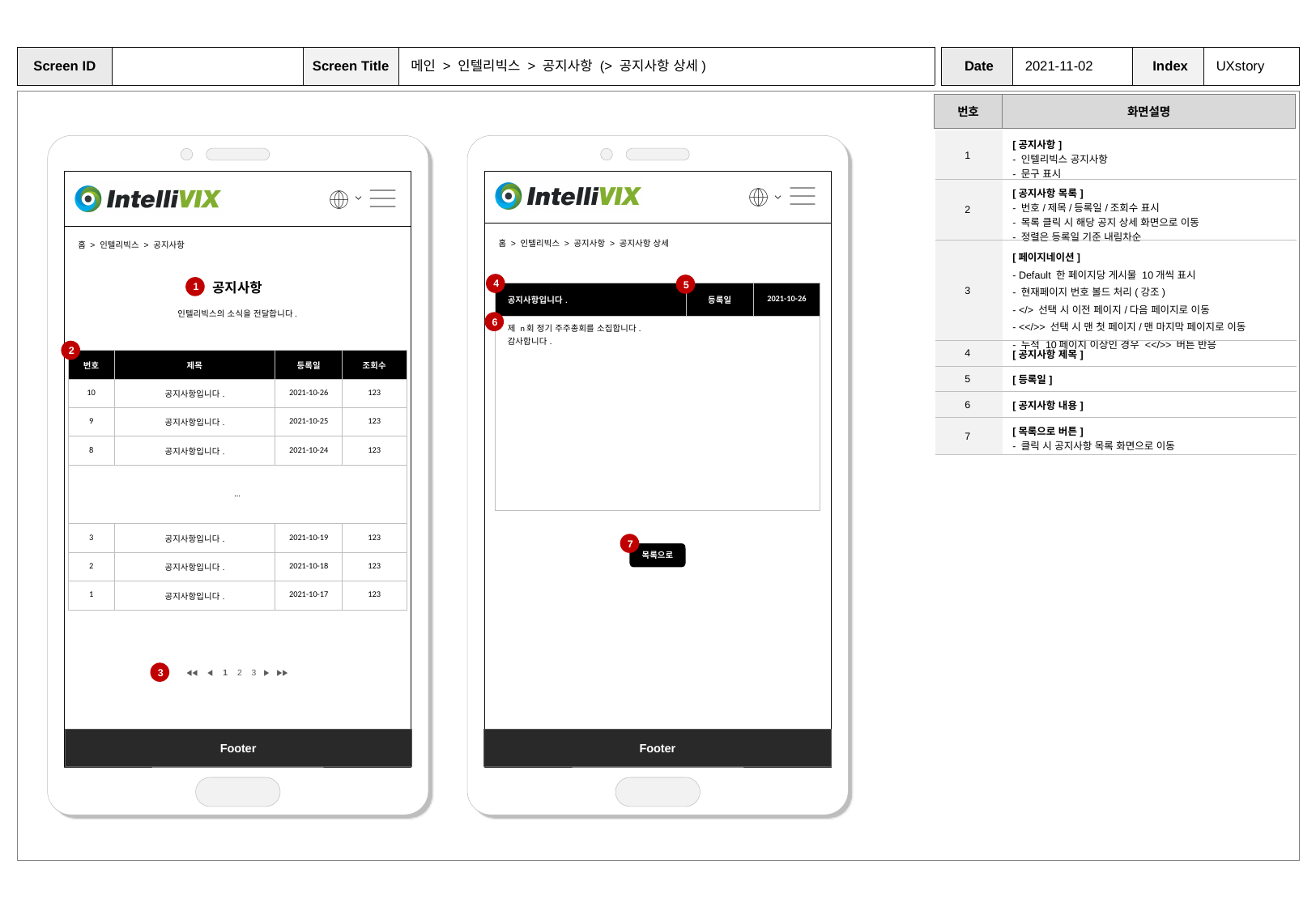

메인 > 인텔리빅스 > 공지사항 (> 공지사항 상세)
2021-11-02
UXstory
| 1 | [공지사항] - 인텔리빅스 공지사항 - 문구 표시 |
| --- | --- |
| 2 | [공지사항 목록] - 번호/제목/등록일/조회수 표시 - 목록 클릭 시 해당 공지 상세 화면으로 이동 - 정렬은 등록일 기준 내림차순 |
| 3 | [페이지네이션] - Default 한 페이지당 게시물 10개씩 표시 - 현재페이지 번호 볼드 처리(강조) - </> 선택 시 이전 페이지/다음 페이지로 이동 - <</>> 선택 시 맨 첫 페이지/맨 마지막 페이지로 이동 - 누적 10페이지 이상인 경우 <</>> 버튼 반응 |
| 4 | [공지사항 제목] |
| 5 | [등록일] |
| 6 | [공지사항 내용] |
| 7 | [목록으로 버튼] - 클릭 시 공지사항 목록 화면으로 이동 |
홈 > 인텔리빅스 > 공지사항 > 공지사항 상세
홈 > 인텔리빅스 > 공지사항
공지사항
4
5
1
| 공지사항입니다. | 등록일 | 2021-10-26 |
| --- | --- | --- |
| 제 n회 정기 주주총회를 소집합니다. 감사합니다. |  |  |
인텔리빅스의 소식을 전달합니다.
6
2
| 번호 | 제목 | 등록일 | 조회수 |
| --- | --- | --- | --- |
| 10 | 공지사항입니다. | 2021-10-26 | 123 |
| 9 | 공지사항입니다. | 2021-10-25 | 123 |
| 8 | 공지사항입니다. | 2021-10-24 | 123 |
| … |  |  |  |
| 3 | 공지사항입니다. | 2021-10-19 | 123 |
| 2 | 공지사항입니다. | 2021-10-18 | 123 |
| 1 | 공지사항입니다. | 2021-10-17 | 123 |
7
목록으로
◀◀    ◀    1    2    3   ▶   ▶▶
3
Footer
Footer